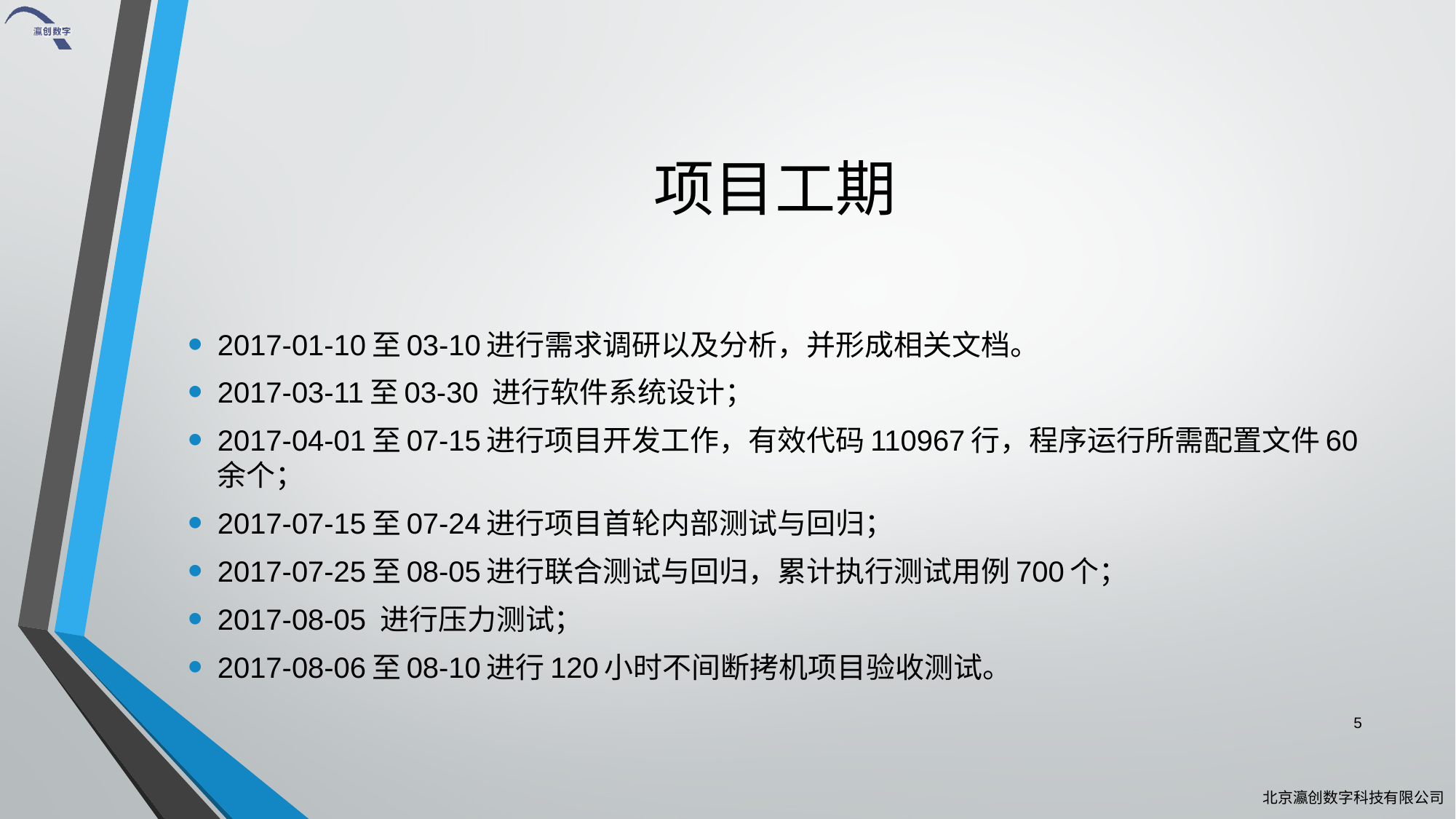

# 项目工期
2017-01-10至03-10进行需求调研以及分析，并形成相关文档。
2017-03-11至03-30 进行软件系统设计；
2017-04-01至07-15进行项目开发工作，有效代码110967行，程序运行所需配置文件60余个；
2017-07-15至07-24进行项目首轮内部测试与回归；
2017-07-25至08-05进行联合测试与回归，累计执行测试用例700个；
2017-08-05 进行压力测试；
2017-08-06至08-10进行120小时不间断拷机项目验收测试。
5